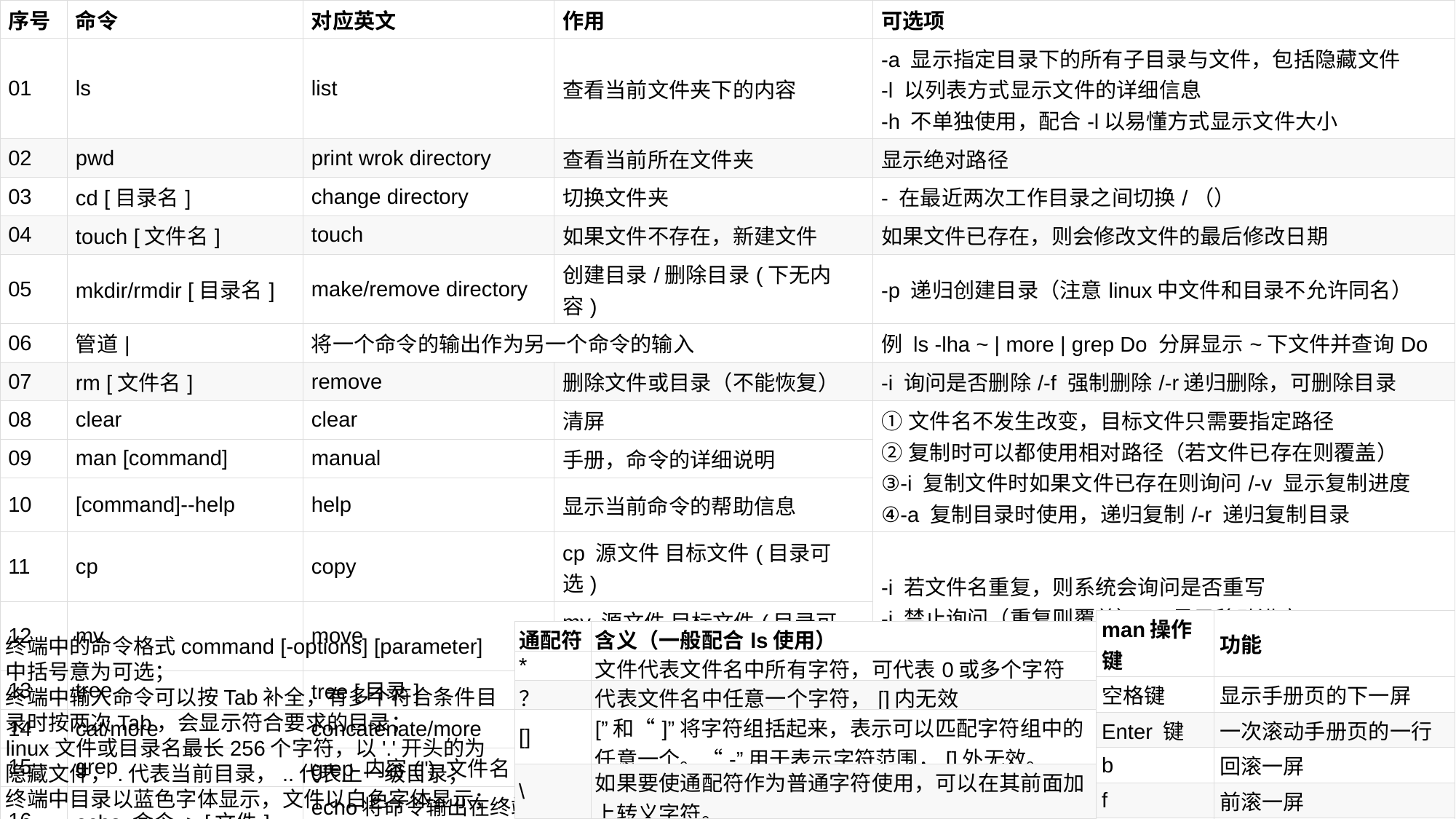

| 序号 | 命令 | 对应英文 | 作用 | 可选项 |
| --- | --- | --- | --- | --- |
| 01 | ls | list | 查看当前文件夹下的内容 | -a 显示指定目录下的所有子目录与文件，包括隐藏文件 -l 以列表方式显示文件的详细信息 -h 不单独使用，配合-l以易懂方式显示文件大小 |
| 02 | pwd | print wrok directory | 查看当前所在文件夹 | 显示绝对路径 |
| 03 | cd [目录名] | change directory | 切换文件夹 | - 在最近两次工作目录之间切换/（） |
| 04 | touch [文件名] | touch | 如果文件不存在，新建文件 | 如果文件已存在，则会修改文件的最后修改日期 |
| 05 | mkdir/rmdir [目录名] | make/remove directory | 创建目录/删除目录(下无内容) | -p 递归创建目录（注意linux中文件和目录不允许同名） |
| 06 | 管道| | 将一个命令的输出作为另一个命令的输入 |  | 例 ls -lha ~ | more | grep Do 分屏显示~下文件并查询Do |
| 07 | rm [文件名] | remove | 删除文件或目录（不能恢复） | -i 询问是否删除/-f 强制删除/-r递归删除，可删除目录 |
| 08 | clear | clear | 清屏 | ①文件名不发生改变，目标文件只需要指定路径 ②复制时可以都使用相对路径（若文件已存在则覆盖） ③-i 复制文件时如果文件已存在则询问/-v 显示复制进度 ④-a 复制目录时使用，递归复制/-r 递归复制目录 |
| 09 | man [command] | manual | 手册，命令的详细说明 |  |
| 10 | [command]--help | help | 显示当前命令的帮助信息 |  |
| 11 | cp | copy | cp 源文件 目标文件(目录可选) | -i 若文件名重复，则系统会询问是否重写 -j 禁止询问（重复则覆盖）/-v显示移动进度 |
| 12 | mv | move | mv 源文件 目标文件(目录可选) |  |
| 13 | tree | tree [目录] | 以树状图的方式显示结构 | -d 不显示文件只显示目录 |
| 14 | cat/more | concatenate/more | 完整/分屏显示内容(man操作) | -b 对非空行编号/-n 对所有行编号（还有文件合并等功能） |
| 15 | grep | grep 内容('') 文件名 | 搜索内容并把行打印出来 | -n 显示匹配内容行号/-v 取反/-i 忽略大小写（支持正则） |
| 16 | echo 命令 > [文件] | echo将命令输出在终端上 | >将命令结果输入到文件中 | >>将结果追加到文件中 |
| man操作键 | 功能 |
| --- | --- |
| 空格键 | 显示手册页的下一屏 |
| Enter 键 | 一次滚动手册页的一行 |
| b | 回滚一屏 |
| f | 前滚一屏 |
| q | 退出 |
| /word | 搜索 word 字符串 |
| 通配符 | 含义（一般配合ls使用） |
| --- | --- |
| \* | 文件代表文件名中所有字符，可代表0或多个字符 |
| ？ | 代表文件名中任意一个字符，[]内无效 |
| [] | [”和“]”将字符组括起来，表示可以匹配字符组中的任意一个。“-”用于表示字符范围，[]外无效。 |
| \ | 如果要使通配符作为普通字符使用，可以在其前面加上转义字符。 |
终端中的命令格式command [-options] [parameter] 中括号意为可选；
终端中输入命令可以按Tab补全，有多个符合条件目录时按两次Tab，会显示符合要求的目录；
linux文件或目录名最长256个字符，以'.'开头的为隐藏文件，.代表当前目录，..代表上一级目录；
终端中目录以蓝色字体显示，文件以白色字体显示；